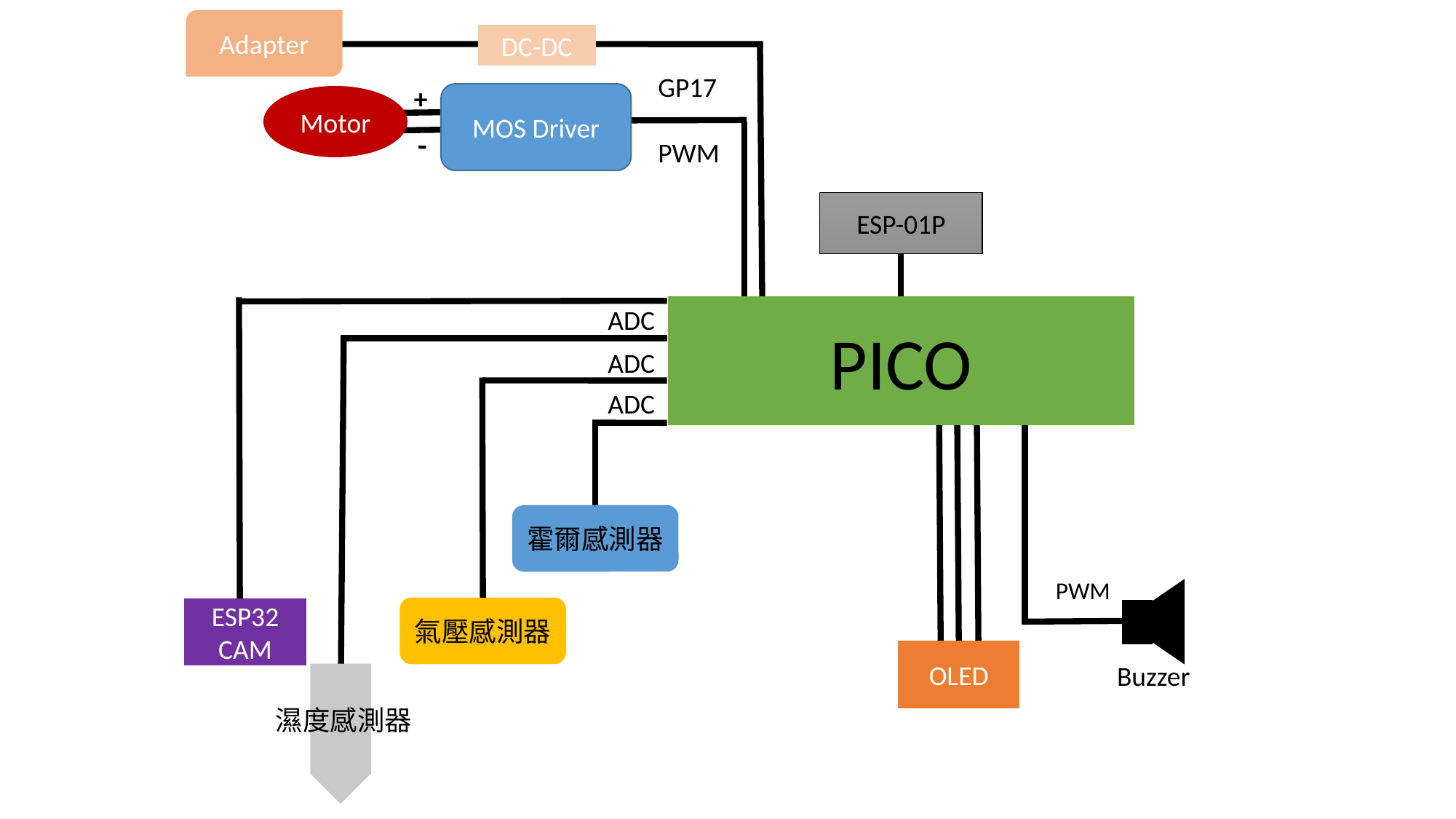

Adapter
DC-DC
GP17

PWM
+
MOS Driver
Motor
-
ESP-01P
ADC
PICO
ADC
ADC
霍爾感測器
PWM

氣壓感測器
ESP32
CAM
OLED
Buzzer
濕度感測器